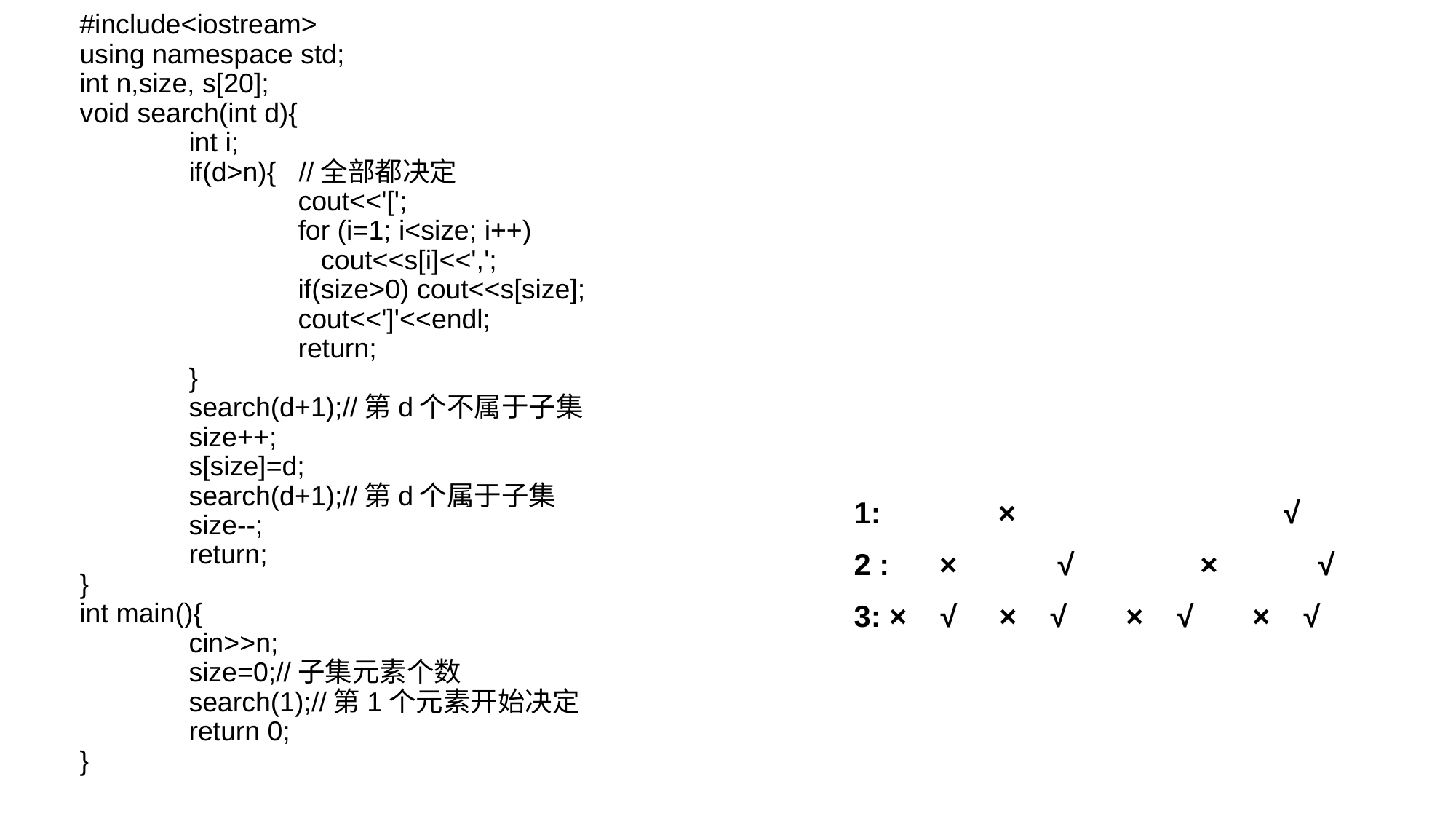

#include<iostream>
using namespace std;
int n,size, s[20];
void search(int d){
	int i;
	if(d>n){   //全部都决定
		cout<<'[';
		for (i=1; i<size; i++)
		   cout<<s[i]<<',';
		if(size>0) cout<<s[size];
		cout<<']'<<endl;
		return;
	}
	search(d+1);//第d个不属于子集
	size++;
	s[size]=d;
	search(d+1);//第d个属于子集
	size--;
	return;
}
int main(){
	cin>>n;
	size=0;//子集元素个数
	search(1);//第1个元素开始决定
	return 0;
}
1:              ×                                √
2 :      ×            √               ×            √
3: ×    √     ×    √       ×    √       ×    √